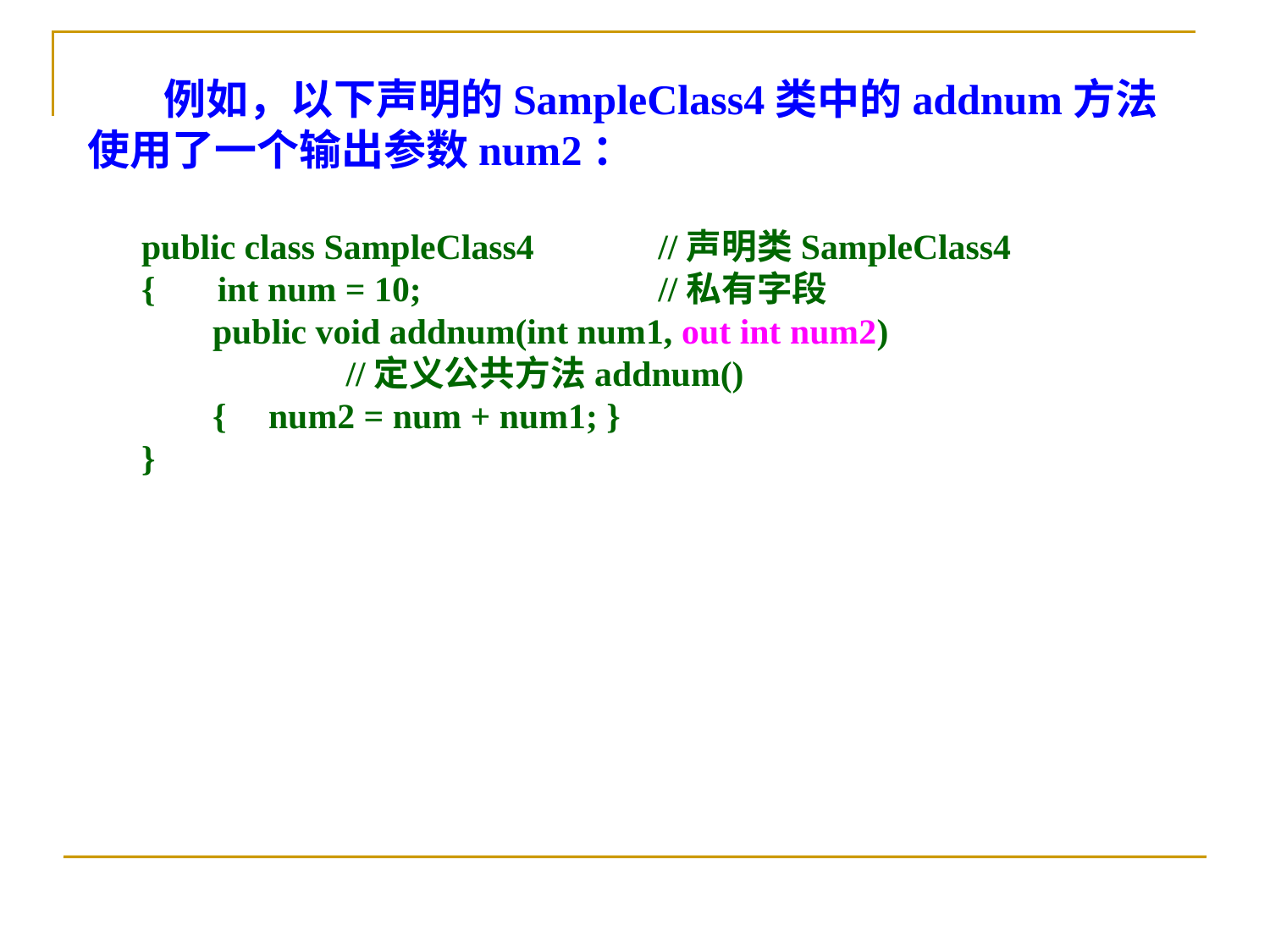

例如，以下声明的SampleClass4类中的addnum方法使用了一个输出参数num2：
public class SampleClass4	 //声明类SampleClass4
{       int num = 10;		 //私有字段
        public void addnum(int num1, out int num2)
                       //定义公共方法addnum()
        {	num2 = num + num1; }
}